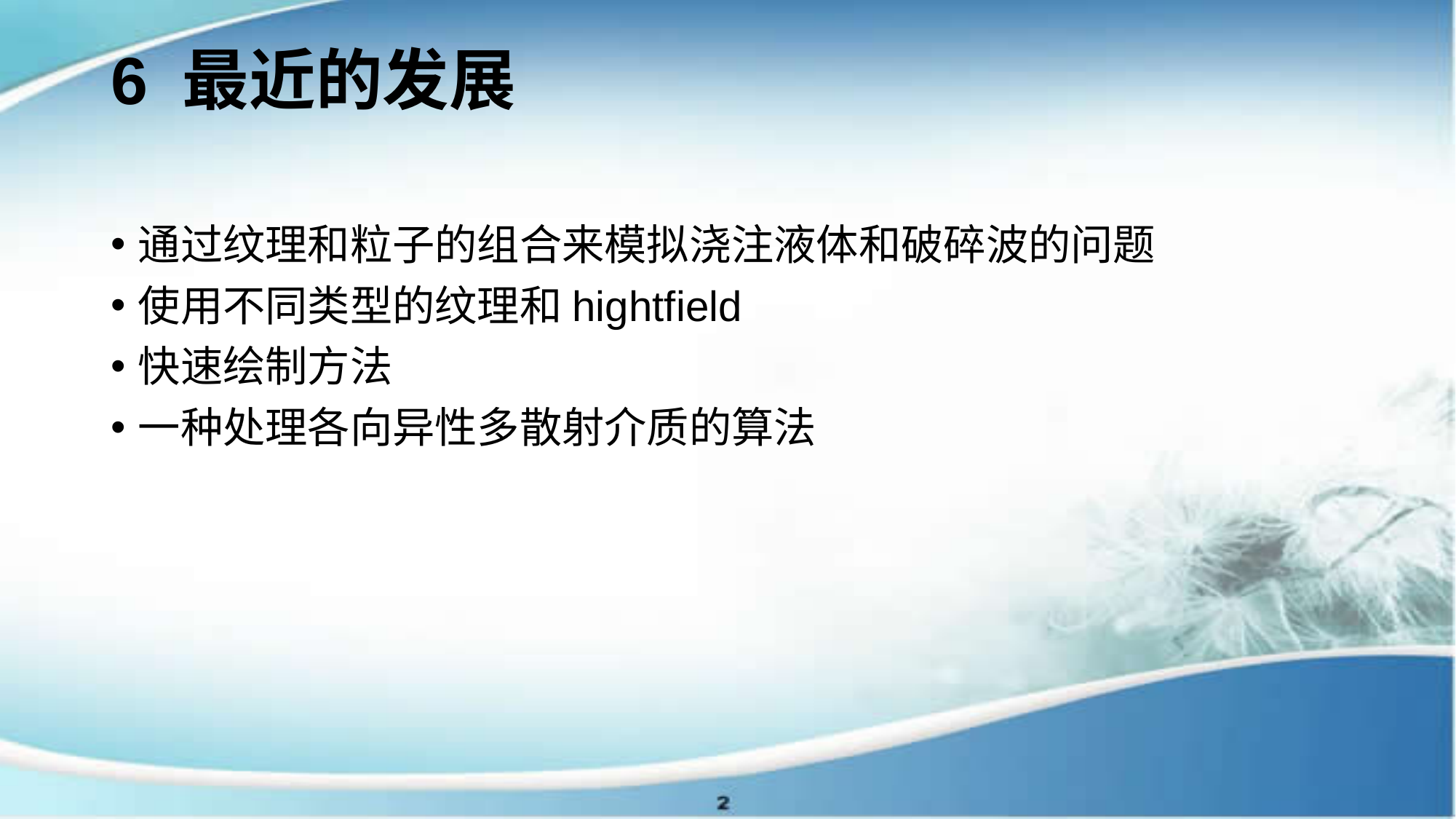

# 6 最近的发展
通过纹理和粒子的组合来模拟浇注液体和破碎波的问题
使用不同类型的纹理和hightfield
快速绘制方法
一种处理各向异性多散射介质的算法